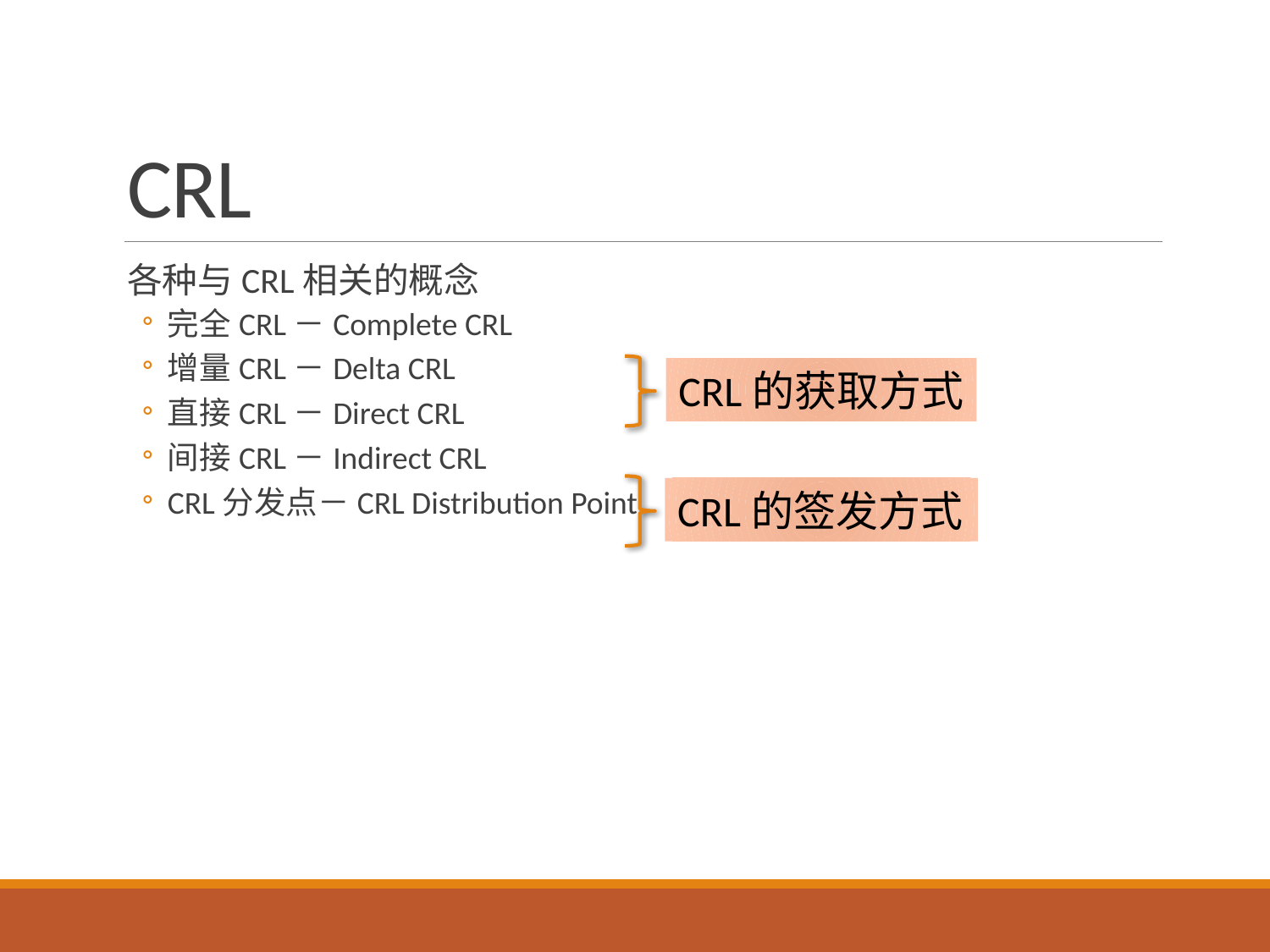

# CRL
各种与CRL相关的概念
完全CRL－Complete CRL
增量CRL－Delta CRL
直接CRL－Direct CRL
间接CRL－Indirect CRL
CRL分发点－CRL Distribution Point

CRL的获取方式

CRL的签发方式
15